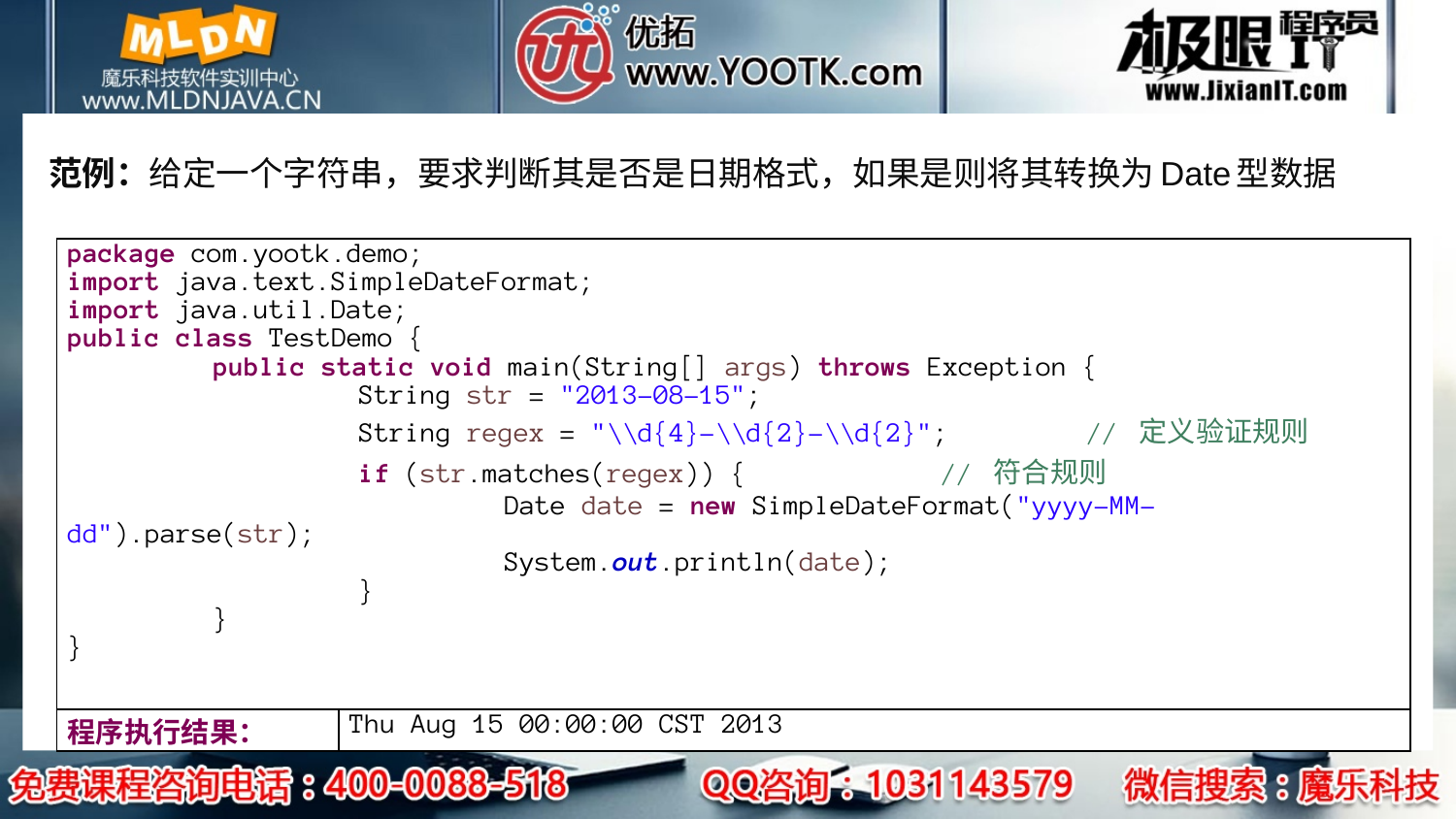

# 范例：给定一个字符串，要求判断其是否是日期格式，如果是则将其转换为Date型数据
| package com.yootk.demo; import java.text.SimpleDateFormat; import java.util.Date; public class TestDemo { public static void main(String[] args) throws Exception { String str = "2013-08-15"; String regex = "\\d{4}-\\d{2}-\\d{2}"; // 定义验证规则 if (str.matches(regex)) { // 符合规则 Date date = new SimpleDateFormat("yyyy-MM-dd").parse(str); System.out.println(date); } } } |  |
| --- | --- |
| 程序执行结果： | Thu Aug 15 00:00:00 CST 2013 |